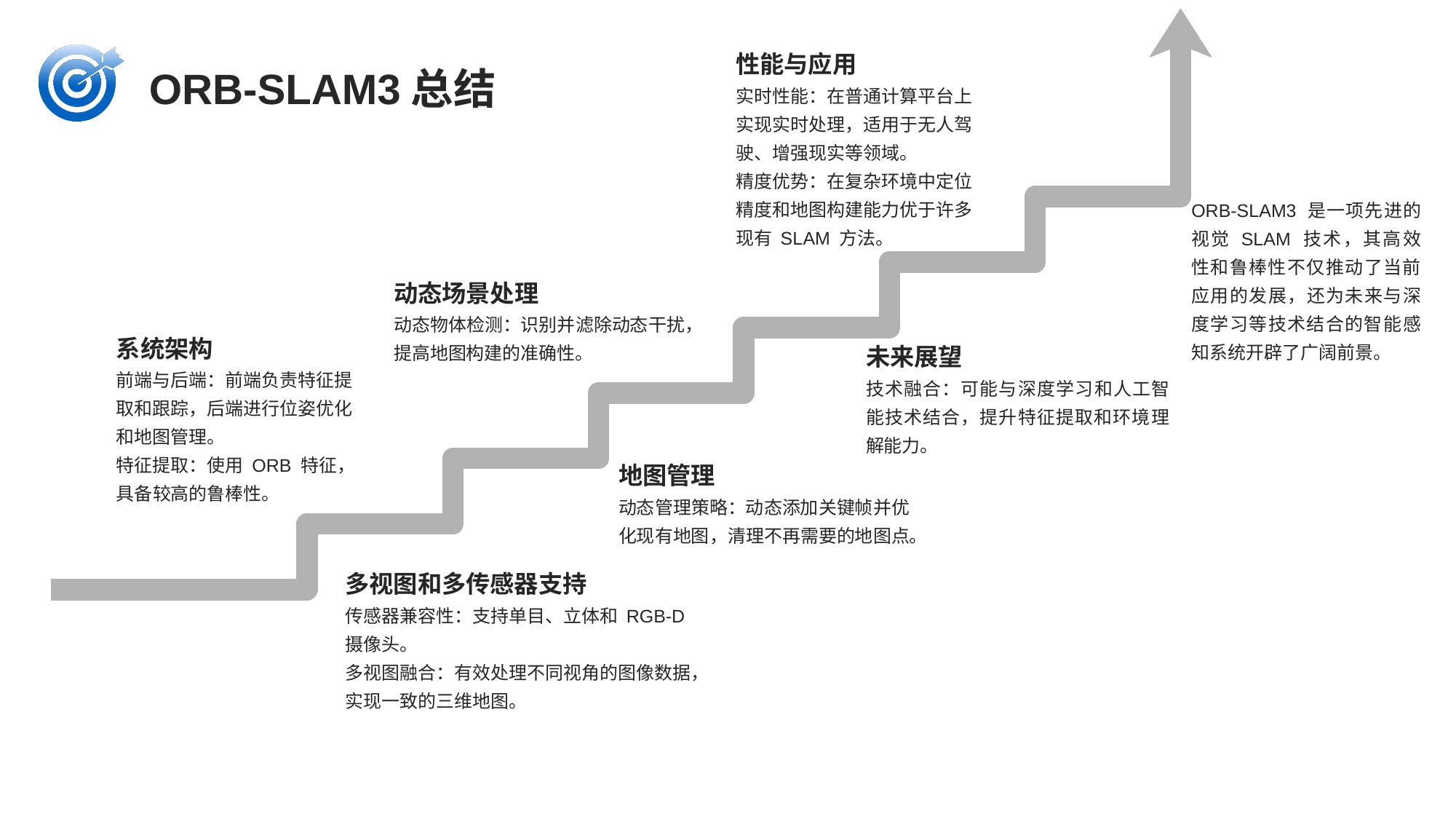

性能与应用
实时性能：在普通计算平台上实现实时处理，适用于无人驾驶、增强现实等领域。
精度优势：在复杂环境中定位精度和地图构建能力优于许多现有 SLAM 方法。

ORB-SLAM3 是一项先进的视觉 SLAM 技术，其高效性和鲁棒性不仅推动了当前应用的发展，还为未来与深度学习等技术结合的智能感知系统开辟了广阔前景。
动态场景处理
动态物体检测：识别并滤除动态干扰，提高地图构建的准确性。
系统架构
前端与后端：前端负责特征提取和跟踪，后端进行位姿优化和地图管理。
特征提取：使用 ORB 特征，具备较高的鲁棒性。
未来展望
技术融合：可能与深度学习和人工智能技术结合，提升特征提取和环境理解能力。
地图管理
动态管理策略：动态添加关键帧并优化现有地图，清理不再需要的地图点。
多视图和多传感器支持
传感器兼容性：支持单目、立体和 RGB-D 摄像头。
多视图融合：有效处理不同视角的图像数据，实现一致的三维地图。

ORB-SLAM3总结